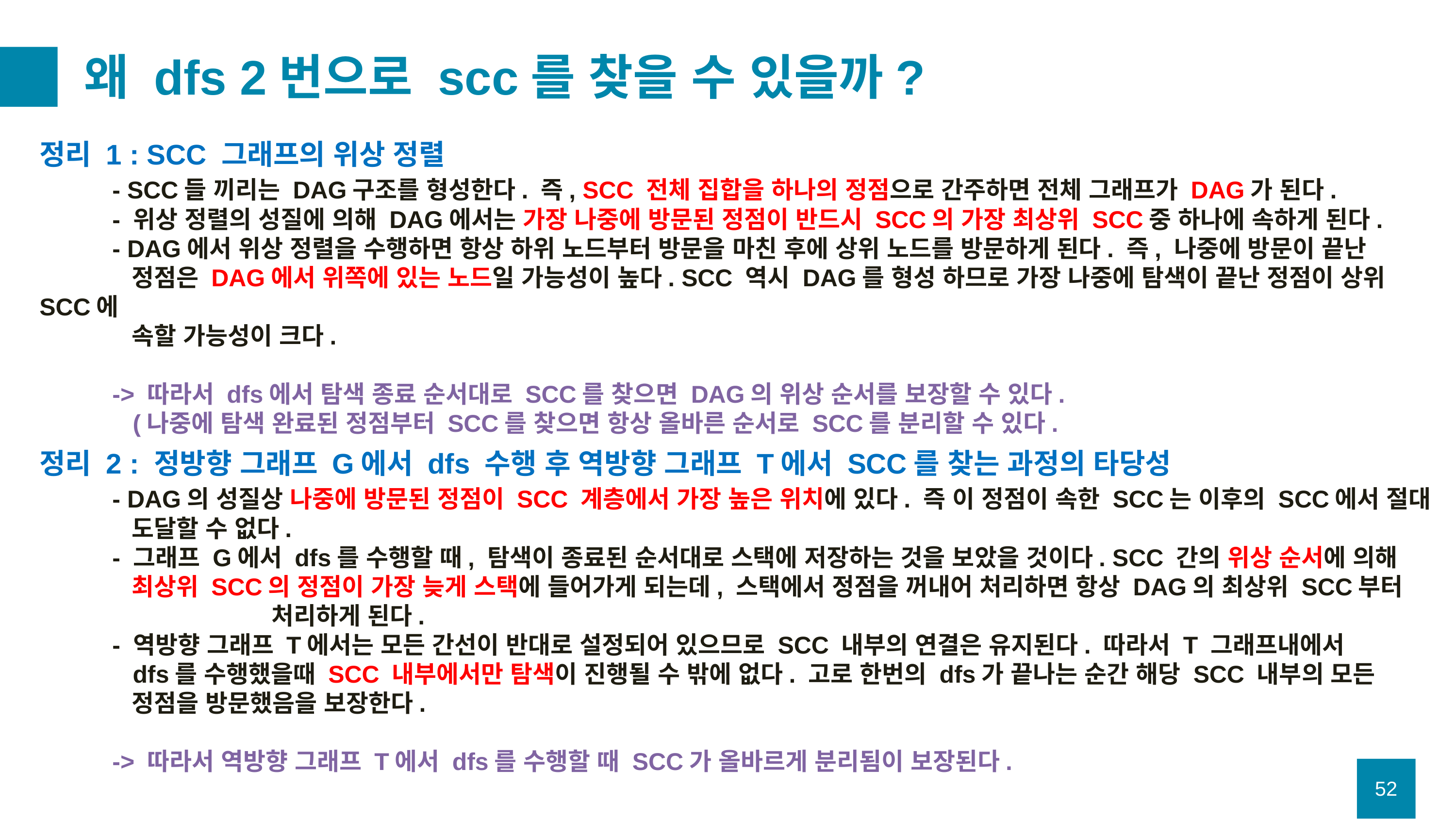

# 왜 dfs 2번으로 scc를 찾을 수 있을까?
정리 1 : SCC 그래프의 위상 정렬
	- SCC들 끼리는 DAG구조를 형성한다. 즉, SCC 전체 집합을 하나의 정점으로 간주하면 전체 그래프가 DAG가 된다.
	- 위상 정렬의 성질에 의해 DAG에서는 가장 나중에 방문된 정점이 반드시 SCC의 가장 최상위 SCC중 하나에 속하게 된다.
	- DAG에서 위상 정렬을 수행하면 항상 하위 노드부터 방문을 마친 후에 상위 노드를 방문하게 된다. 즉, 나중에 방문이 끝난
	  정점은 DAG에서 위쪽에 있는 노드일 가능성이 높다. SCC 역시 DAG를 형성 하므로 가장 나중에 탐색이 끝난 정점이 상위 SCC에
	  속할 가능성이 크다.

	-> 따라서 dfs에서 탐색 종료 순서대로 SCC를 찾으면 DAG의 위상 순서를 보장할 수 있다.
	   (나중에 탐색 완료된 정점부터 SCC를 찾으면 항상 올바른 순서로 SCC를 분리할 수 있다.
정리 2 : 정방향 그래프 G에서 dfs 수행 후 역방향 그래프 T에서 SCC를 찾는 과정의 타당성
	- DAG의 성질상 나중에 방문된 정점이 SCC 계층에서 가장 높은 위치에 있다. 즉 이 정점이 속한 SCC는 이후의 SCC에서 절대
	  도달할 수 없다.
	- 그래프 G에서 dfs를 수행할 때, 탐색이 종료된 순서대로 스택에 저장하는 것을 보았을 것이다. SCC 간의 위상 순서에 의해
	  최상위 SCC의 정점이 가장 늦게 스택에 들어가게 되는데, 스택에서 정점을 꺼내어 처리하면 항상 DAG의 최상위 SCC부터 	  	  	  	  처리하게 된다.
	- 역방향 그래프 T에서는 모든 간선이 반대로 설정되어 있으므로 SCC 내부의 연결은 유지된다. 따라서 T 그래프내에서
 	   dfs를 수행했을때 SCC 내부에서만 탐색이 진행될 수 밖에 없다. 고로 한번의 dfs가 끝나는 순간 해당 SCC 내부의 모든
 	  정점을 방문했음을 보장한다.

	-> 따라서 역방향 그래프 T에서 dfs를 수행할 때 SCC가 올바르게 분리됨이 보장된다.
52